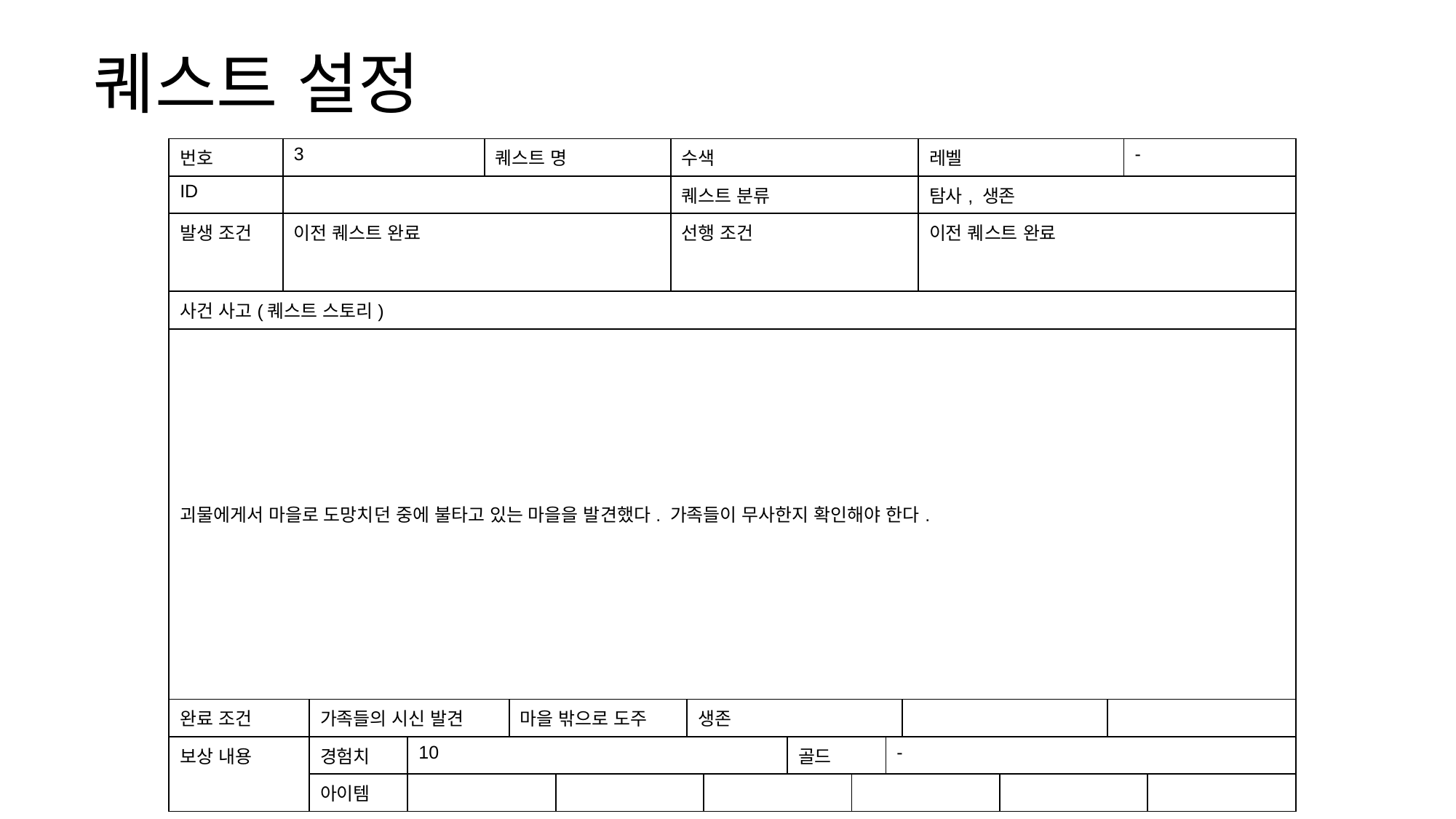

퀘스트 설정
| 번호 | 3 |  |  | 퀘스트 명 |  |  | 수색 |  |  |  |  |  |  | 레벨 |  |  | - |  |
| --- | --- | --- | --- | --- | --- | --- | --- | --- | --- | --- | --- | --- | --- | --- | --- | --- | --- | --- |
| ID |  |  |  |  |  |  | 퀘스트 분류 |  |  |  |  |  |  | 탐사, 생존 |  |  |  |  |
| 발생 조건 | 이전 퀘스트 완료 |  |  |  |  |  | 선행 조건 |  |  |  |  |  |  | 이전 퀘스트 완료 |  |  |  |  |
| 사건 사고(퀘스트 스토리) |  |  |  |  |  |  |  |  |  |  |  |  |  |  |  |  |  |  |
| 괴물에게서 마을로 도망치던 중에 불타고 있는 마을을 발견했다. 가족들이 무사한지 확인해야 한다. |  |  |  |  |  |  |  |  |  |  |  |  |  |  |  |  |  |  |
| 완료 조건 |  | 가족들의 시신 발견 |  |  | 마을 밖으로 도주 |  |  | 생존 |  |  |  |  |  |  |  |  |  |  |
| 보상 내용 |  | 경험치 | 10 |  |  |  |  |  |  | 골드 |  | - |  |  |  |  |  |  |
|  |  | 아이템 |  |  |  |  |  |  |  |  |  |  |  |  |  |  |  |  |